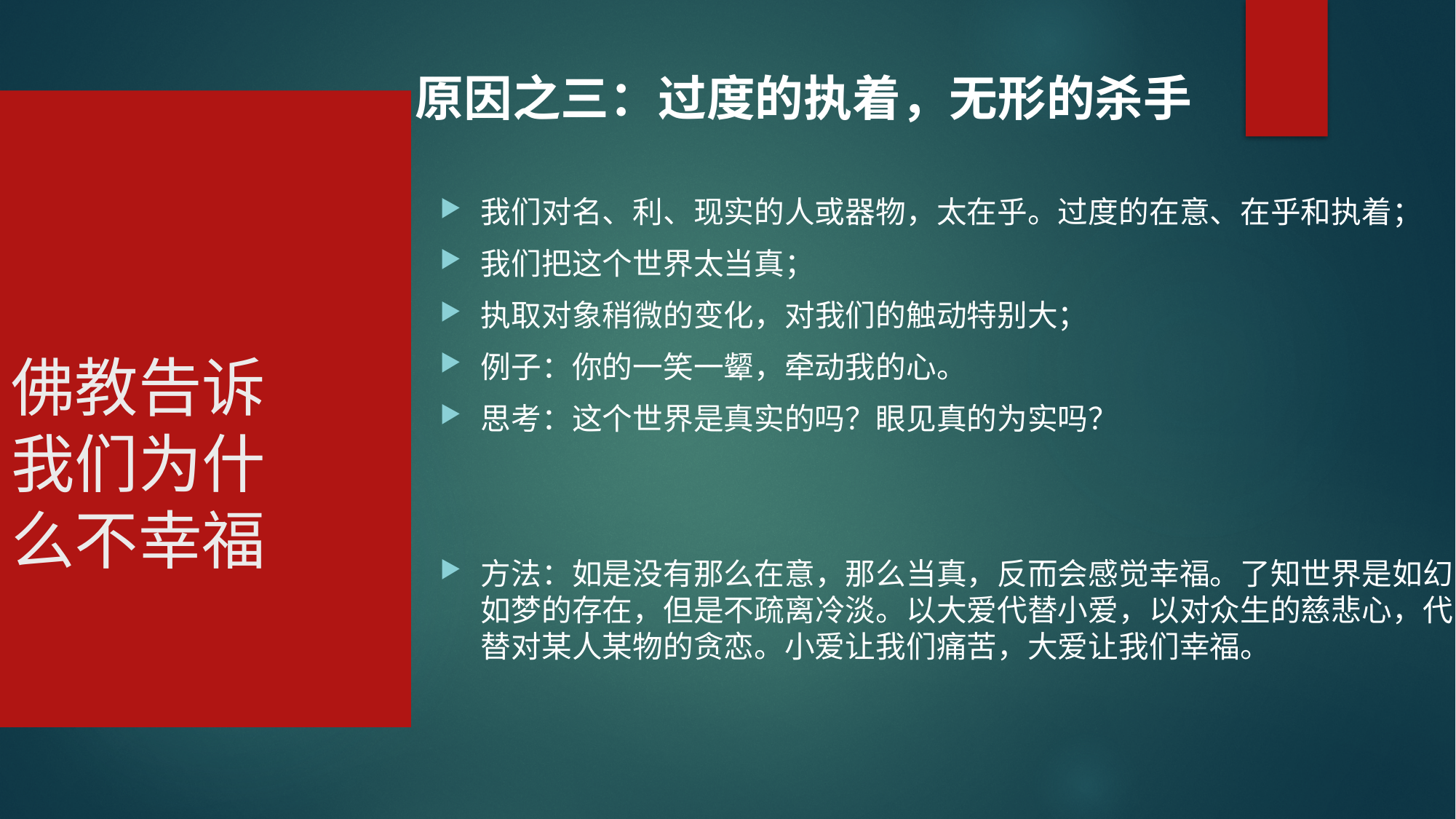

原因之三：过度的执着，无形的杀手

我们对名、利、现实的人或器物，太在乎。过度的在意、在乎和执着；
我们把这个世界太当真；
执取对象稍微的变化，对我们的触动特别大；
例子：你的一笑一颦，牵动我的心。
思考：这个世界是真实的吗？眼见真的为实吗？

方法：如是没有那么在意，那么当真，反而会感觉幸福。了知世界是如幻如梦的存在，但是不疏离冷淡。以大爱代替小爱，以对众生的慈悲心，代替对某人某物的贪恋。小爱让我们痛苦，大爱让我们幸福。

# 佛教告诉我们为什么不幸福